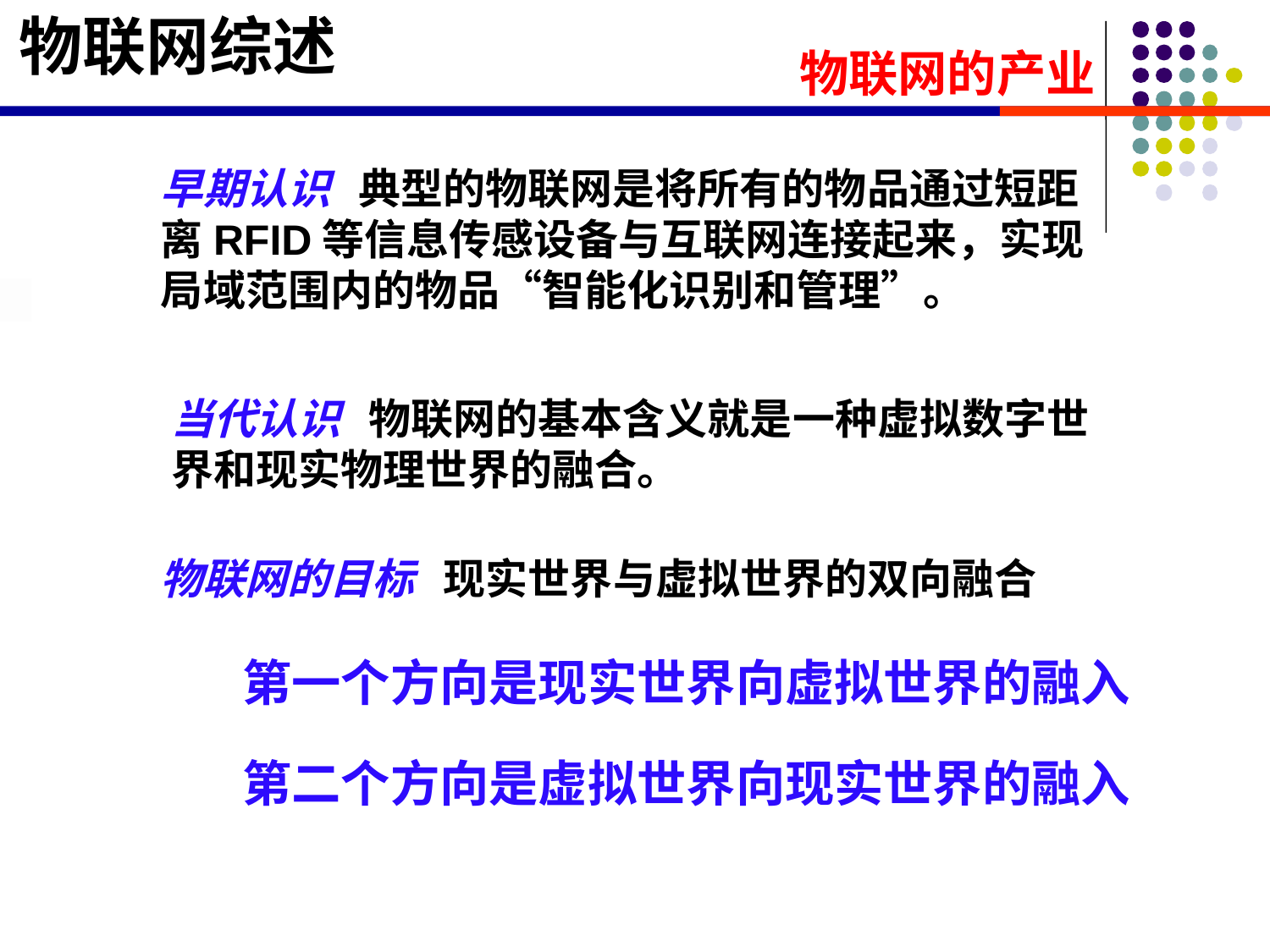

物联网综述
物联网的产业

早期认识   典型的物联网是将所有的物品通过短距离RFID等信息传感设备与互联网连接起来，实现局域范围内的物品“智能化识别和管理”。

当代认识   物联网的基本含义就是一种虚拟数字世界和现实物理世界的融合。
物联网的目标   现实世界与虚拟世界的双向融合
第一个方向是现实世界向虚拟世界的融入
第二个方向是虚拟世界向现实世界的融入